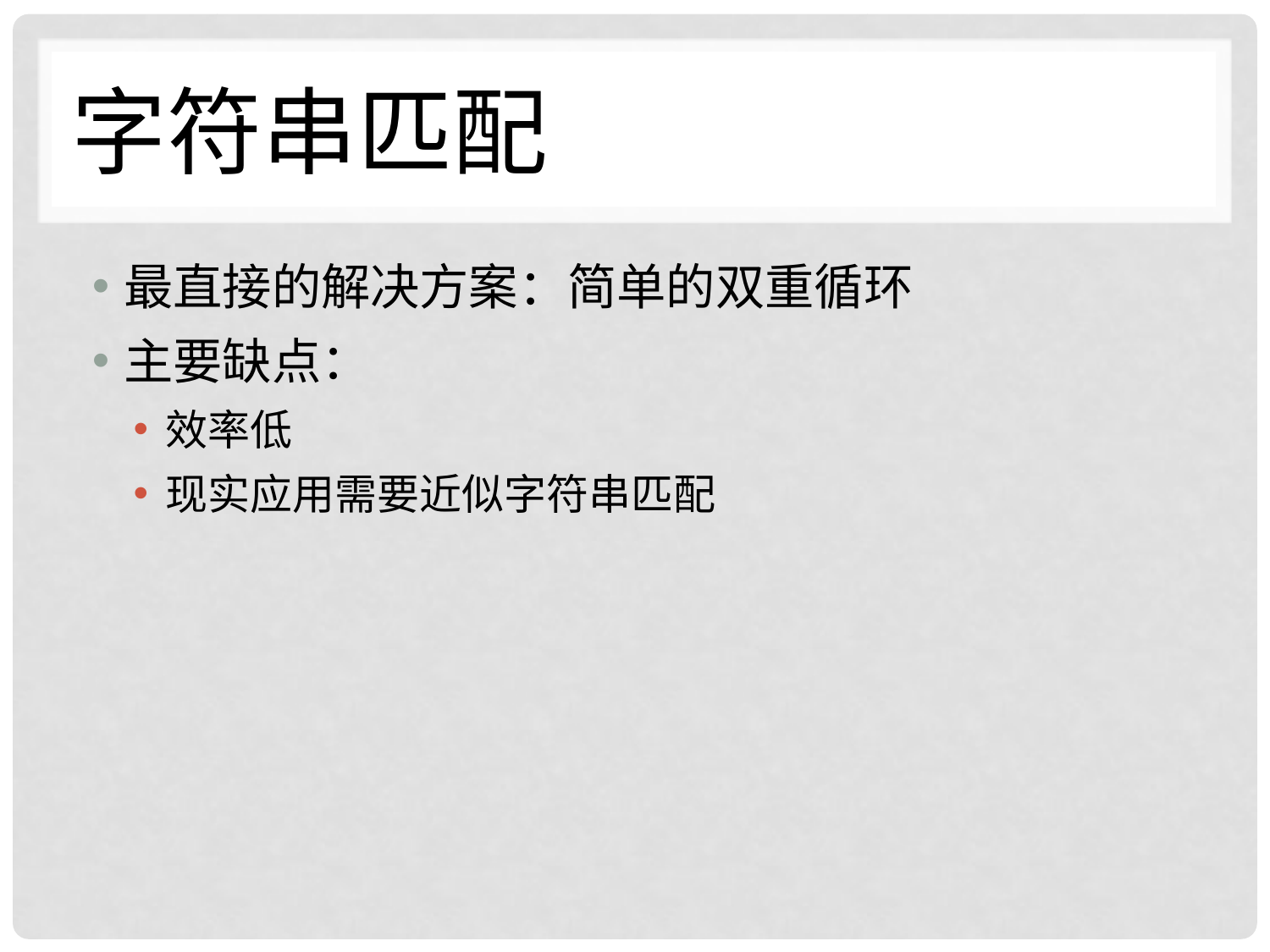

# 字符串匹配
最直接的解决方案：简单的双重循环
主要缺点：
效率低
现实应用需要近似字符串匹配